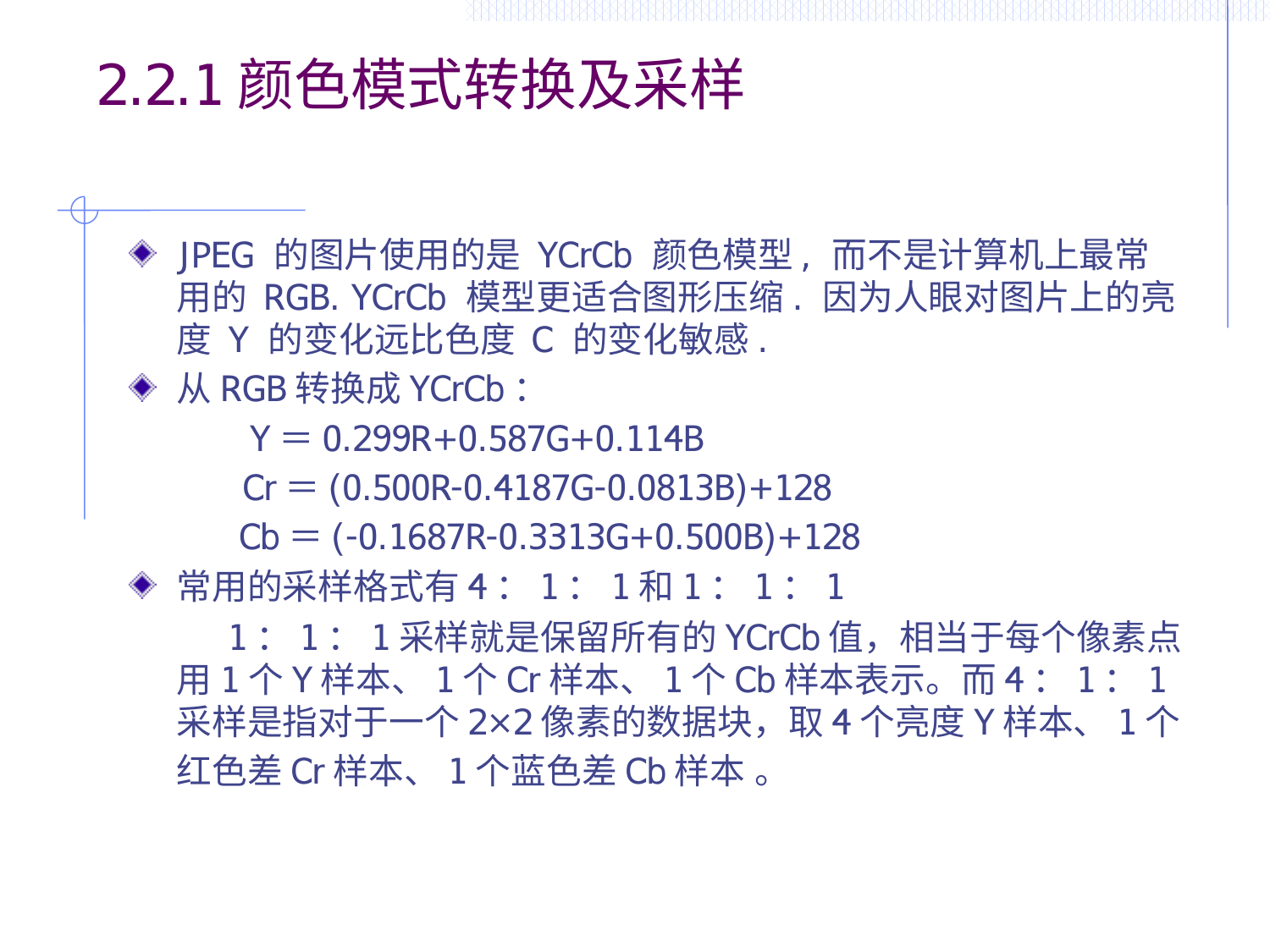

# 2.2.1颜色模式转换及采样
JPEG 的图片使用的是 YCrCb 颜色模型, 而不是计算机上最常用的 RGB. YCrCb 模型更适合图形压缩. 因为人眼对图片上的亮度 Y 的变化远比色度 C 的变化敏感.
从RGB转换成YCrCb：
           Y＝0.299R+0.587G+0.114B
 	      Cr＝(0.500R-0.4187G-0.0813B)+128
          Cb＝(-0.1687R-0.3313G+0.500B)+128
常用的采样格式有4：1：1和1：1：1
         1：1：1采样就是保留所有的YCrCb值，相当于每个像素点用1个Y样本、1个Cr样本、1个Cb样本表示。而4：1：1采样是指对于一个2×2像素的数据块，取4个亮度Y样本、1个红色差Cr样本、1个蓝色差Cb样本 。